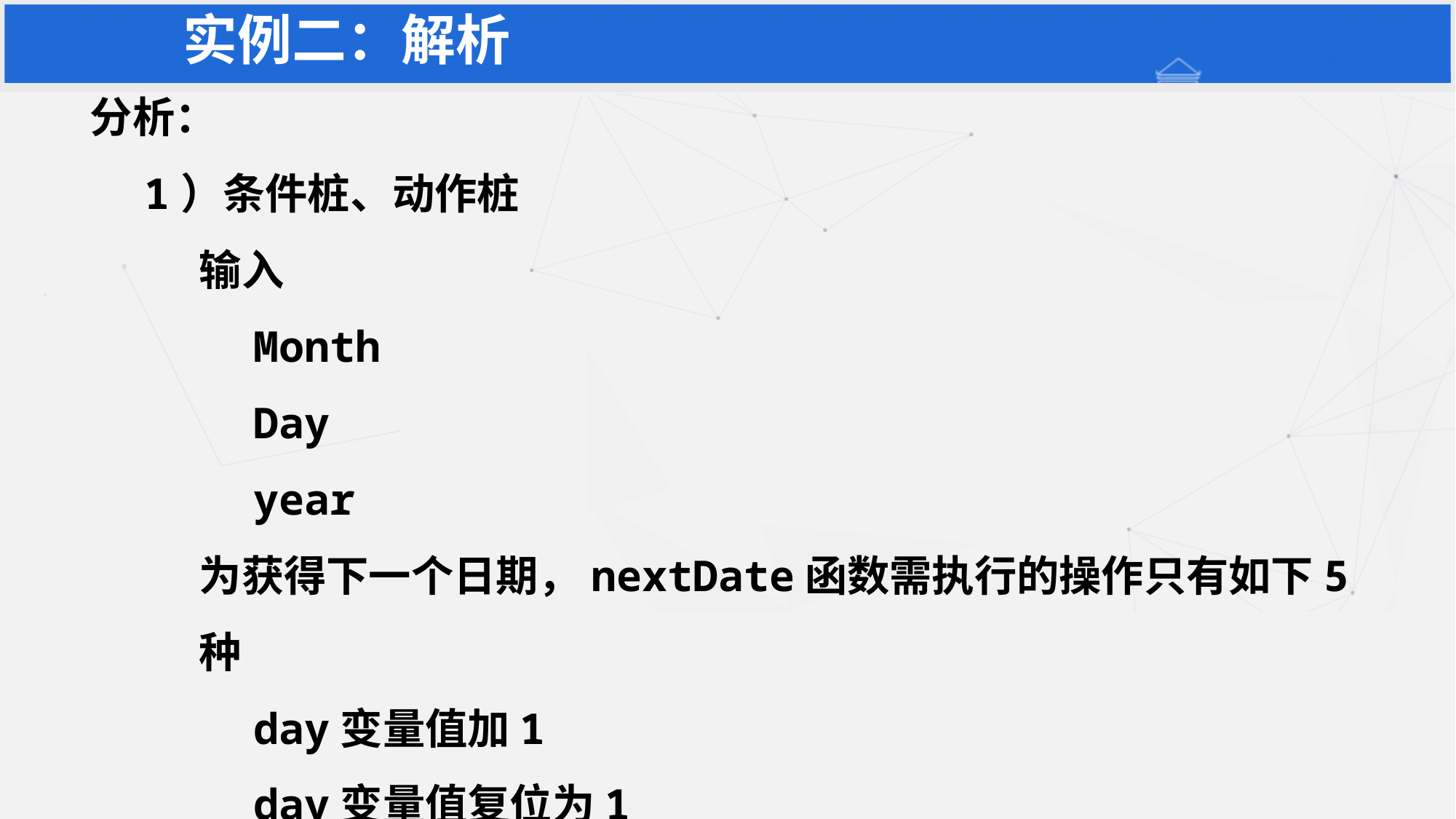

实例二：解析
分析：
1）条件桩、动作桩
输入
Month
Day
year
为获得下一个日期，nextDate函数需执行的操作只有如下5种
day变量值加1
day变量值复位为1
month变量值加1
month变量值复位为1
year变量值加1